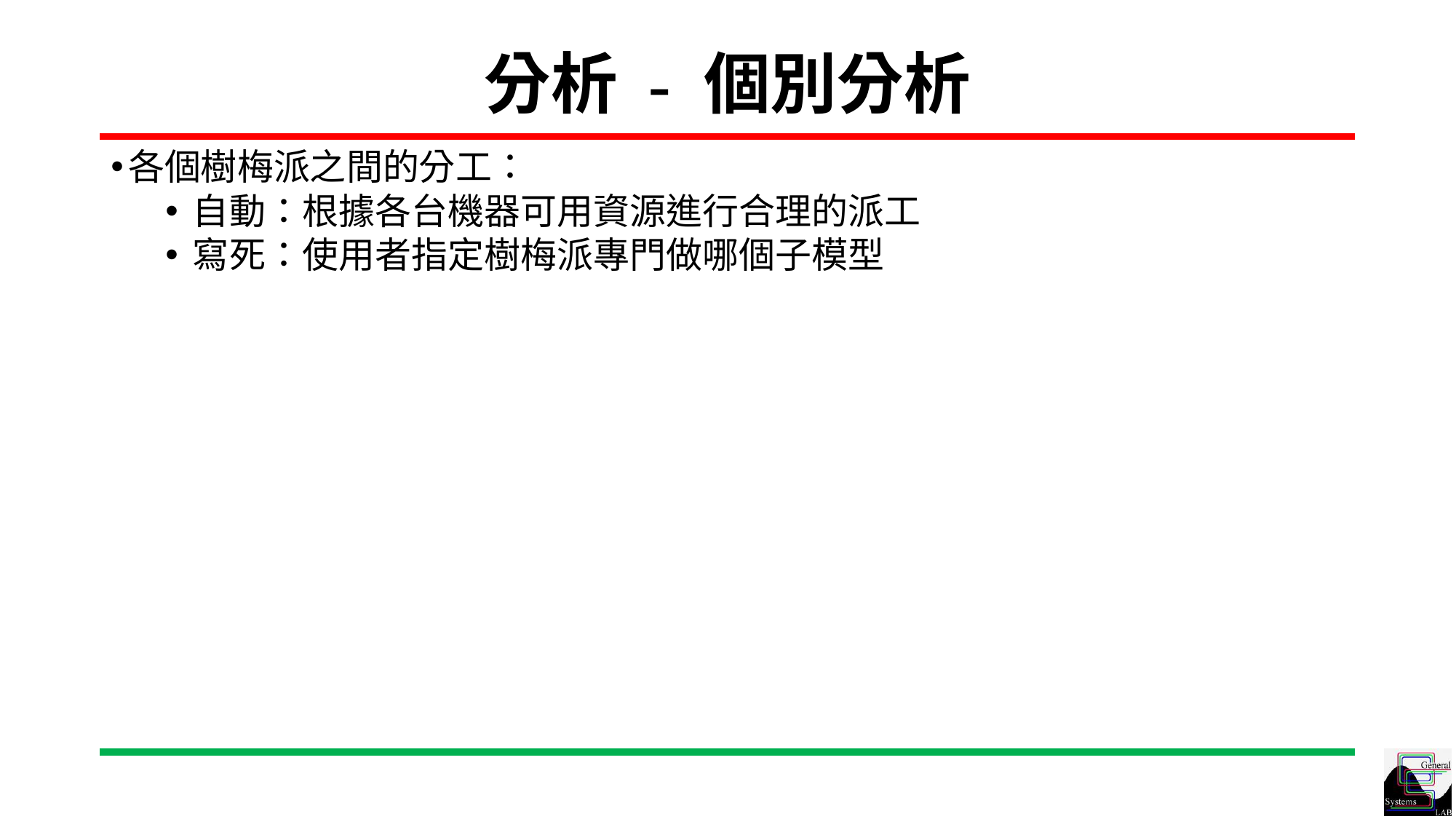

# 分析 - 個別分析
各個樹梅派之間的分工：
自動：根據各台機器可用資源進行合理的派工
寫死：使用者指定樹梅派專門做哪個子模型